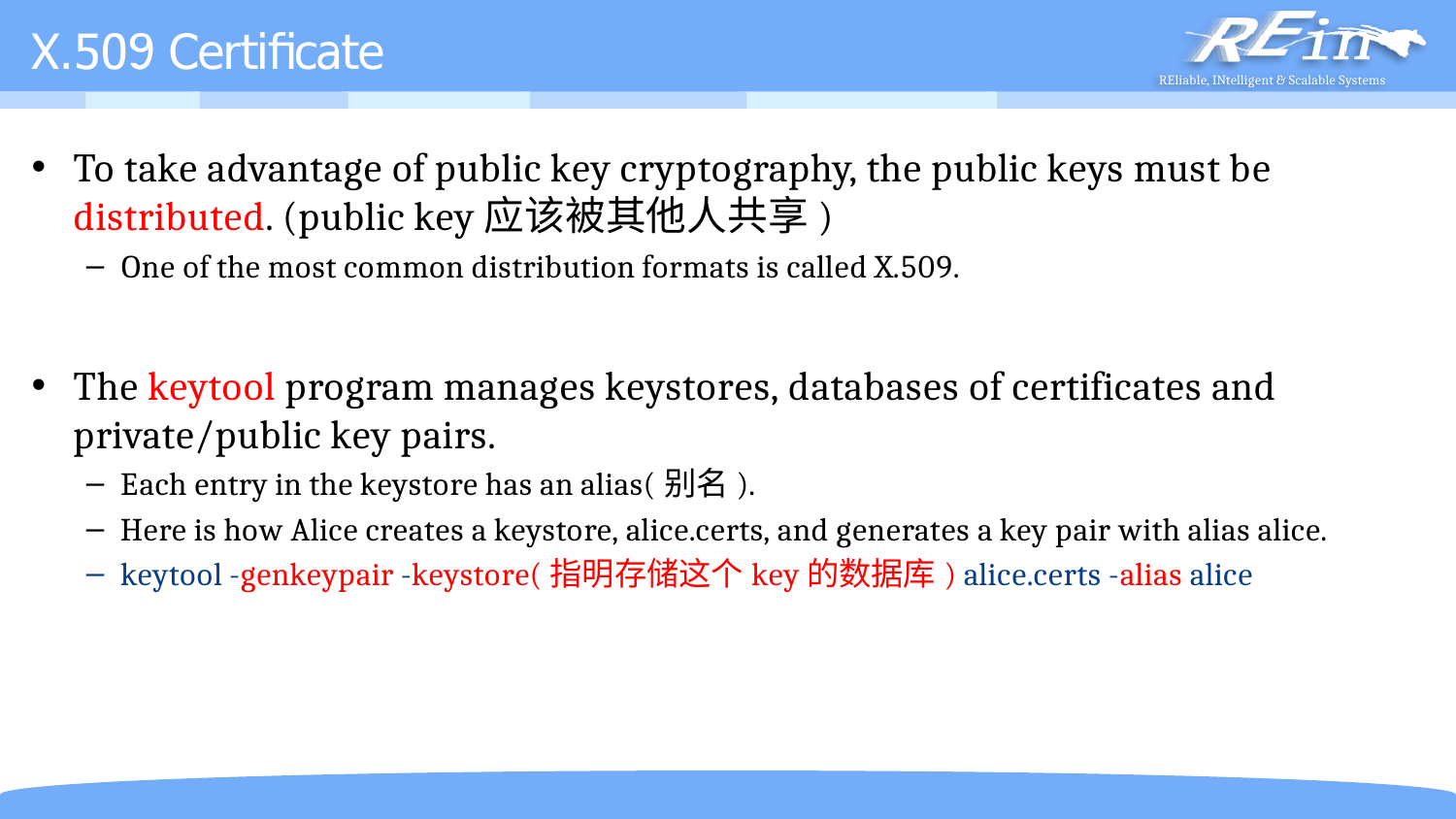

# X.509 Certificate
To take advantage of public key cryptography, the public keys must be distributed. (public key应该被其他人共享)
One of the most common distribution formats is called X.509.

The keytool program manages keystores, databases of certificates and private/public key pairs.
Each entry in the keystore has an alias(别名).
Here is how Alice creates a keystore, alice.certs, and generates a key pair with alias alice.
keytool -genkeypair -keystore(指明存储这个key的数据库) alice.certs -alias alice

25